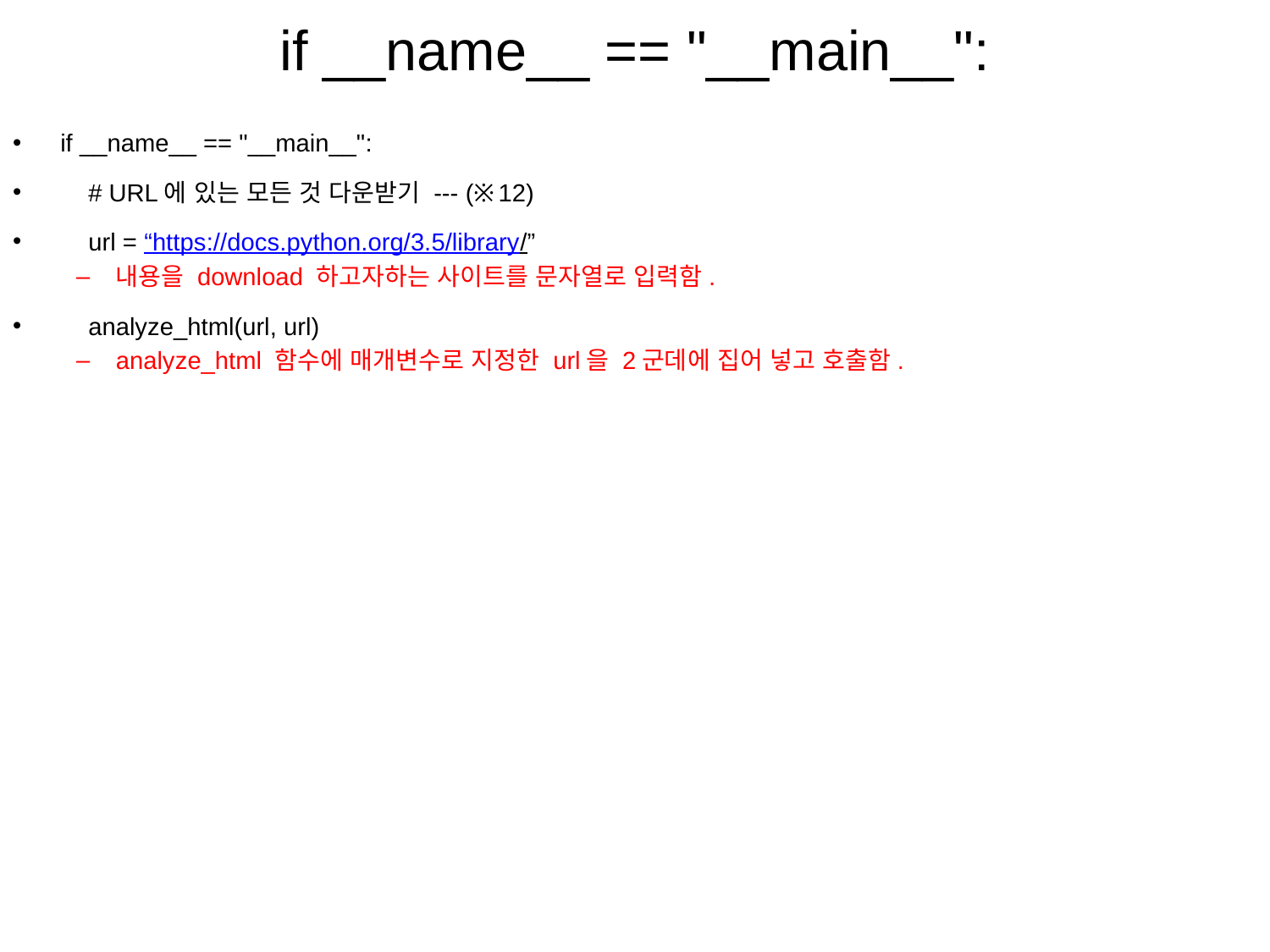

# if __name__ == "__main__":
if __name__ == "__main__":
    # URL에 있는 모든 것 다운받기 --- (※12)
    url = “https://docs.python.org/3.5/library/”
내용을 download 하고자하는 사이트를 문자열로 입력함.
    analyze_html(url, url)
analyze_html 함수에 매개변수로 지정한 url을 2군데에 집어 넣고 호출함.